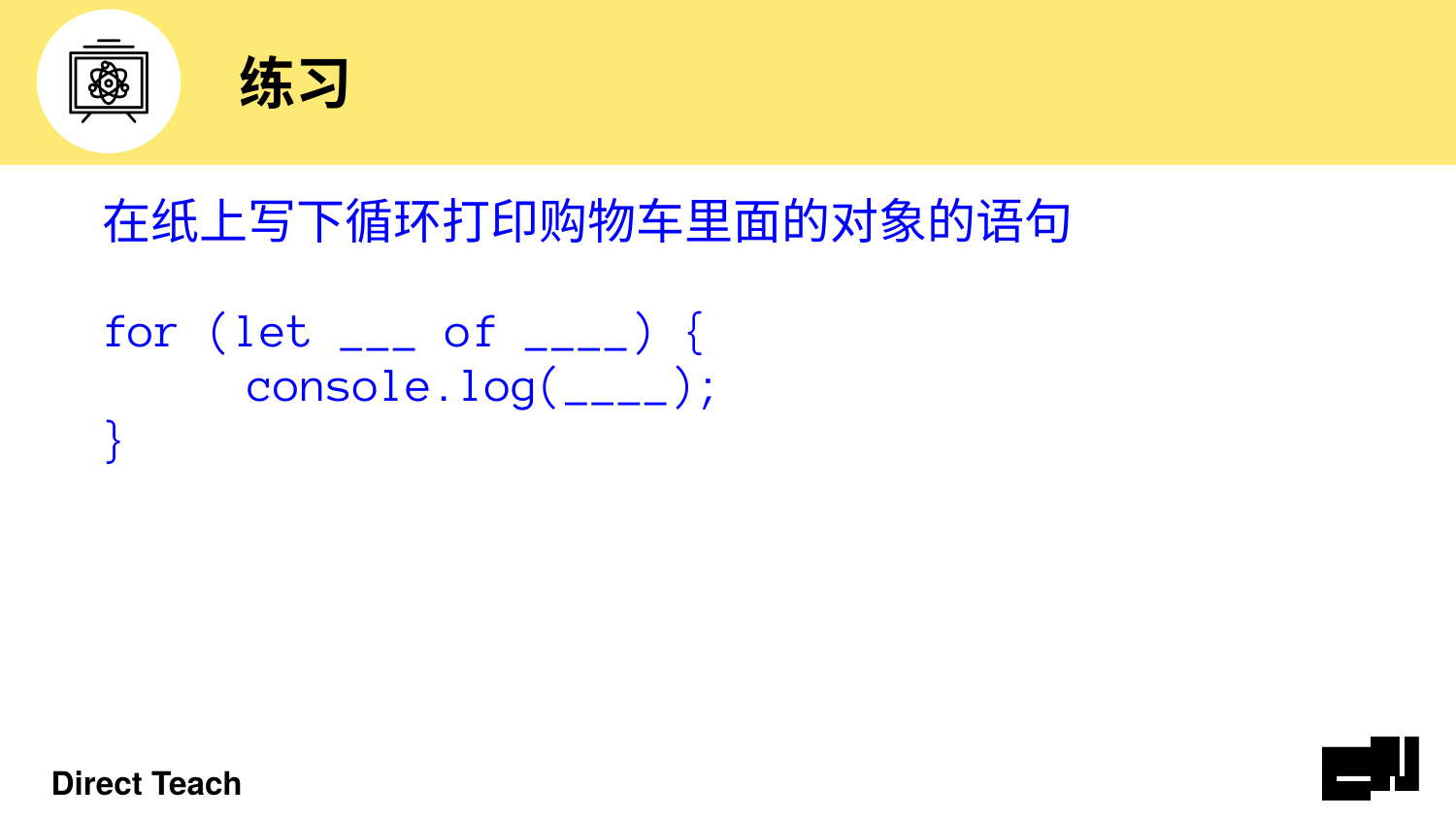

# 练习
在纸上写下循环打印购物车里面的对象的语句

for (let ___ of ____) {
	console.log(____);
}